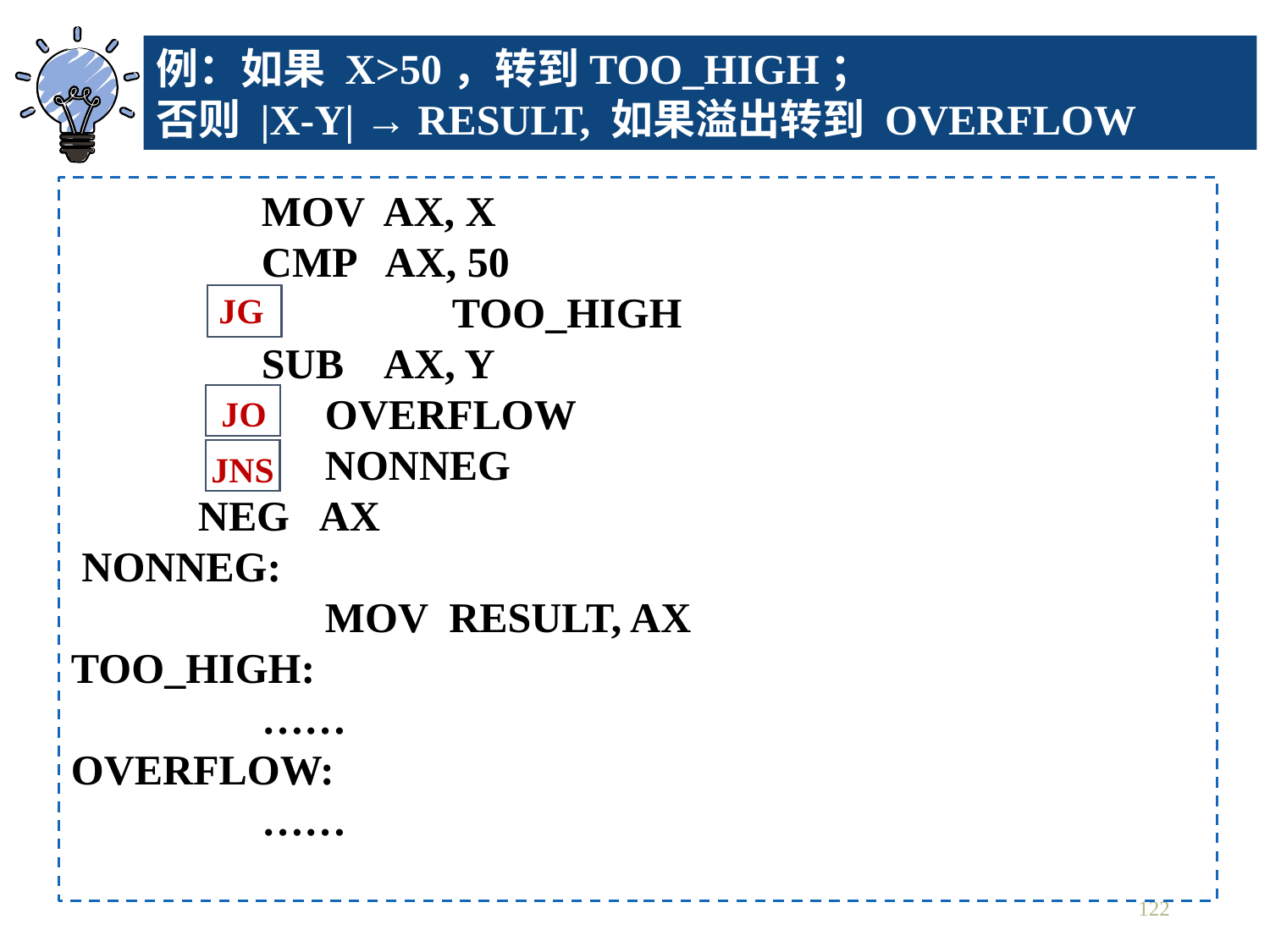

例：如果 X>50，转到TOO_HIGH；
否则 |X-Y| → RESULT, 如果溢出转到 OVERFLOW

	MOV  AX, X
	CMP   AX, 50
   	     	      TOO_HIGH
	SUB    AX, Y
                  OVERFLOW
                  NONNEG
      NEG   AX
 NONNEG:
                  MOV  RESULT, AX
TOO_HIGH:
            ……
OVERFLOW:
            ……
JG

JO

JNS

122